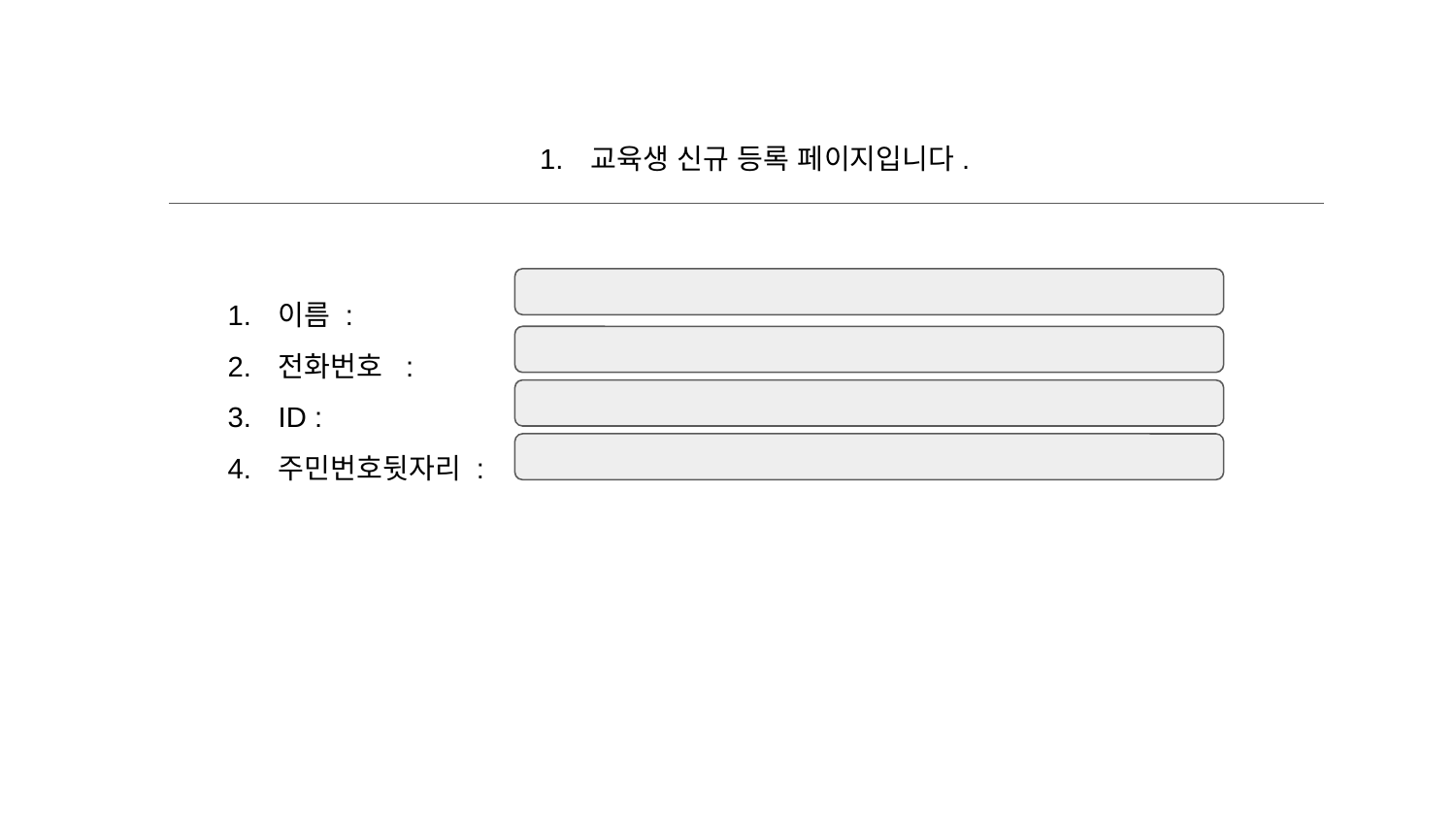

교육생 신규 등록 페이지입니다.
이름 :
전화번호  :
ID :
주민번호뒷자리 :